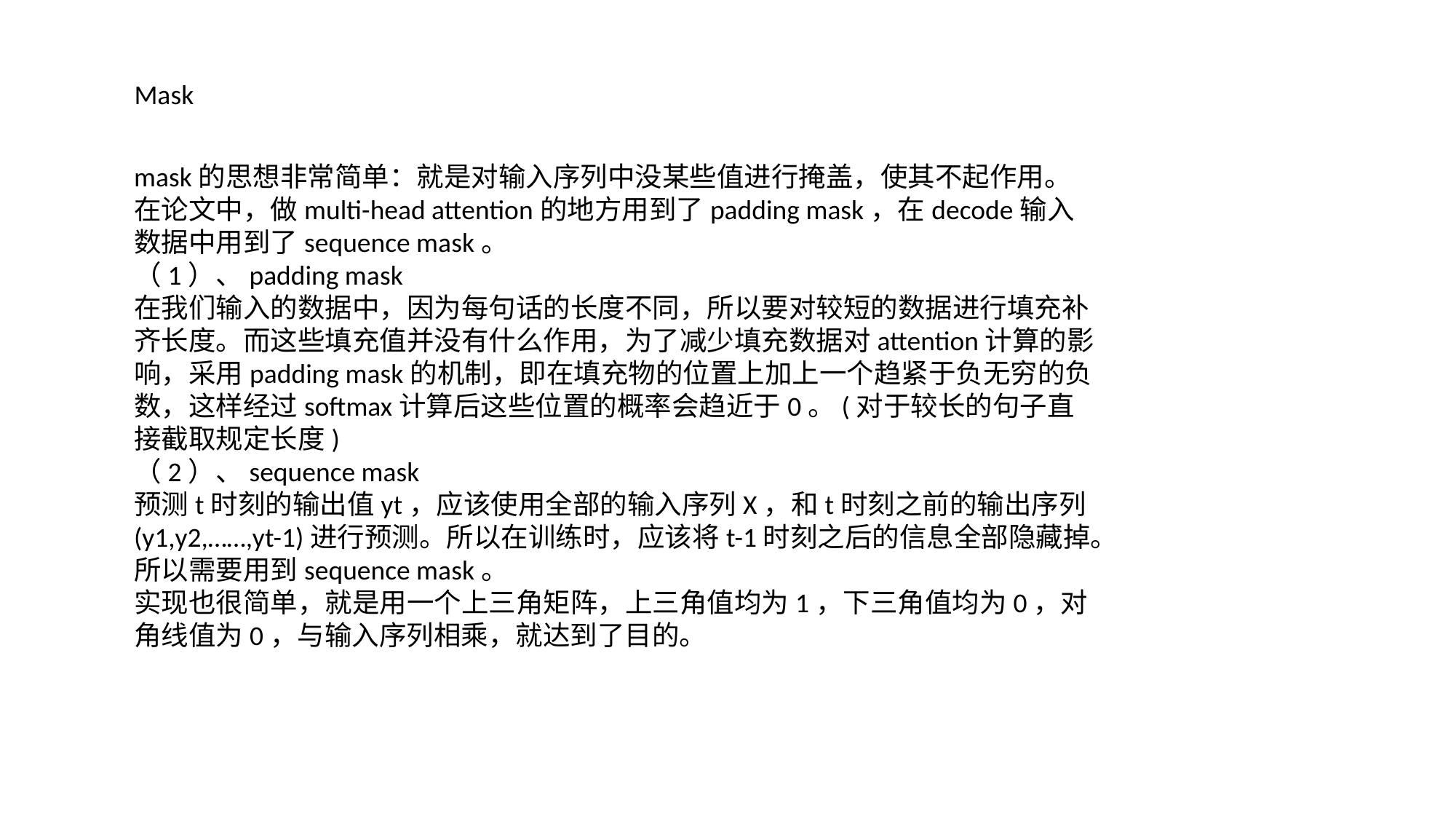

Mask
mask的思想非常简单：就是对输入序列中没某些值进行掩盖，使其不起作用。在论文中，做multi-head attention的地方用到了padding mask，在decode输入数据中用到了sequence mask。
（1）、padding mask
在我们输入的数据中，因为每句话的长度不同，所以要对较短的数据进行填充补齐长度。而这些填充值并没有什么作用，为了减少填充数据对attention计算的影响，采用padding mask的机制，即在填充物的位置上加上一个趋紧于负无穷的负数，这样经过softmax计算后这些位置的概率会趋近于0。(对于较长的句子直接截取规定长度)
（2）、sequence mask
预测t时刻的输出值yt，应该使用全部的输入序列X，和t时刻之前的输出序列(y1,y2,……,yt-1)进行预测。所以在训练时，应该将t-1时刻之后的信息全部隐藏掉。所以需要用到sequence mask。
实现也很简单，就是用一个上三角矩阵，上三角值均为1，下三角值均为0，对角线值为0，与输入序列相乘，就达到了目的。